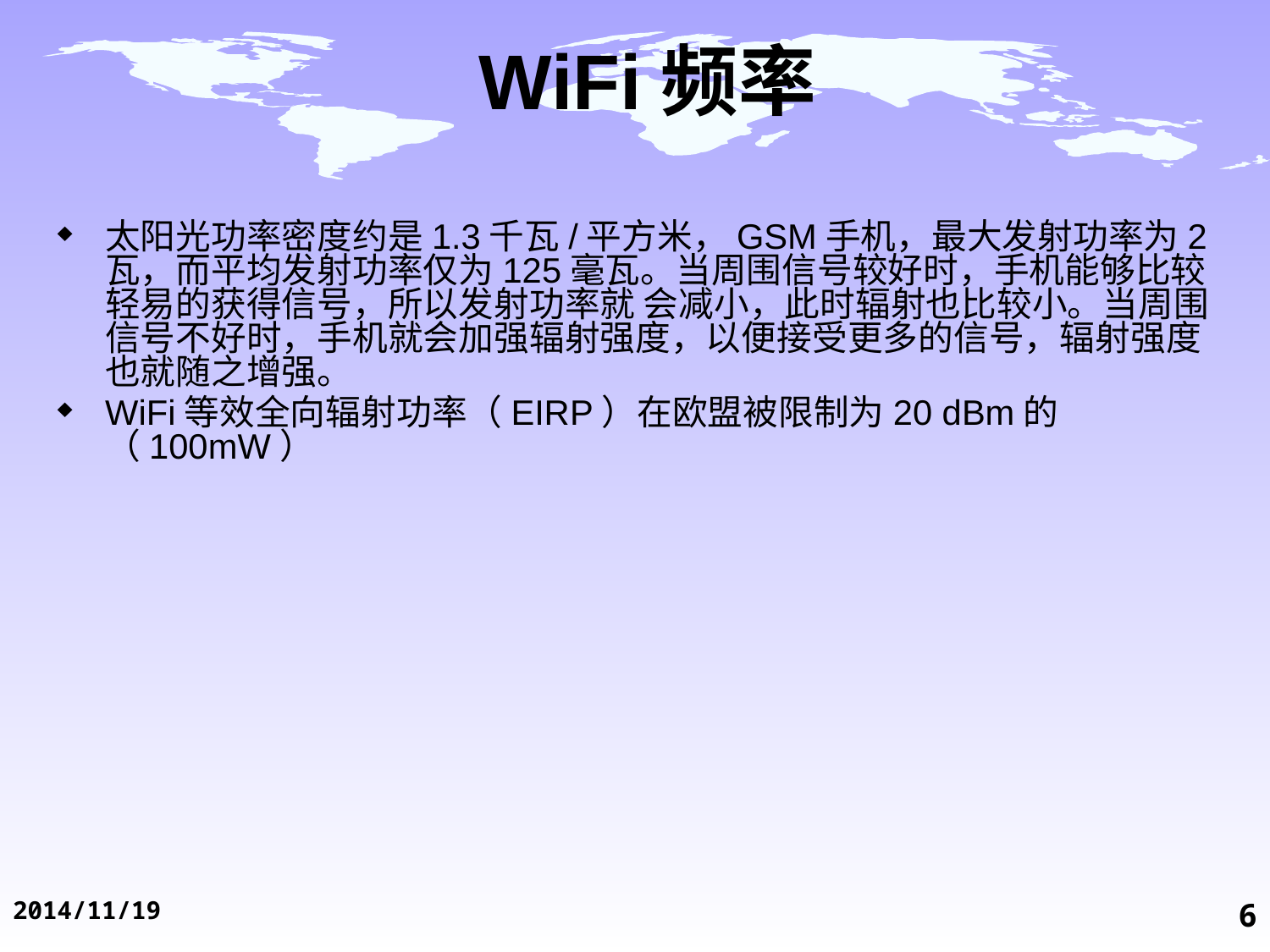

# WiFi频率
太阳光功率密度约是1.3千瓦/平方米，GSM手机，最大发射功率为2瓦，而平均发射功率仅为125毫瓦。当周围信号较好时，手机能够比较轻易的获得信号，所以发射功率就 会减小，此时辐射也比较小。当周围信号不好时，手机就会加强辐射强度，以便接受更多的信号，辐射强度也就随之增强。
WiFi等效全向辐射功率（EIRP）在欧盟被限制为20 dBm的（100mW）
2014/11/19
6